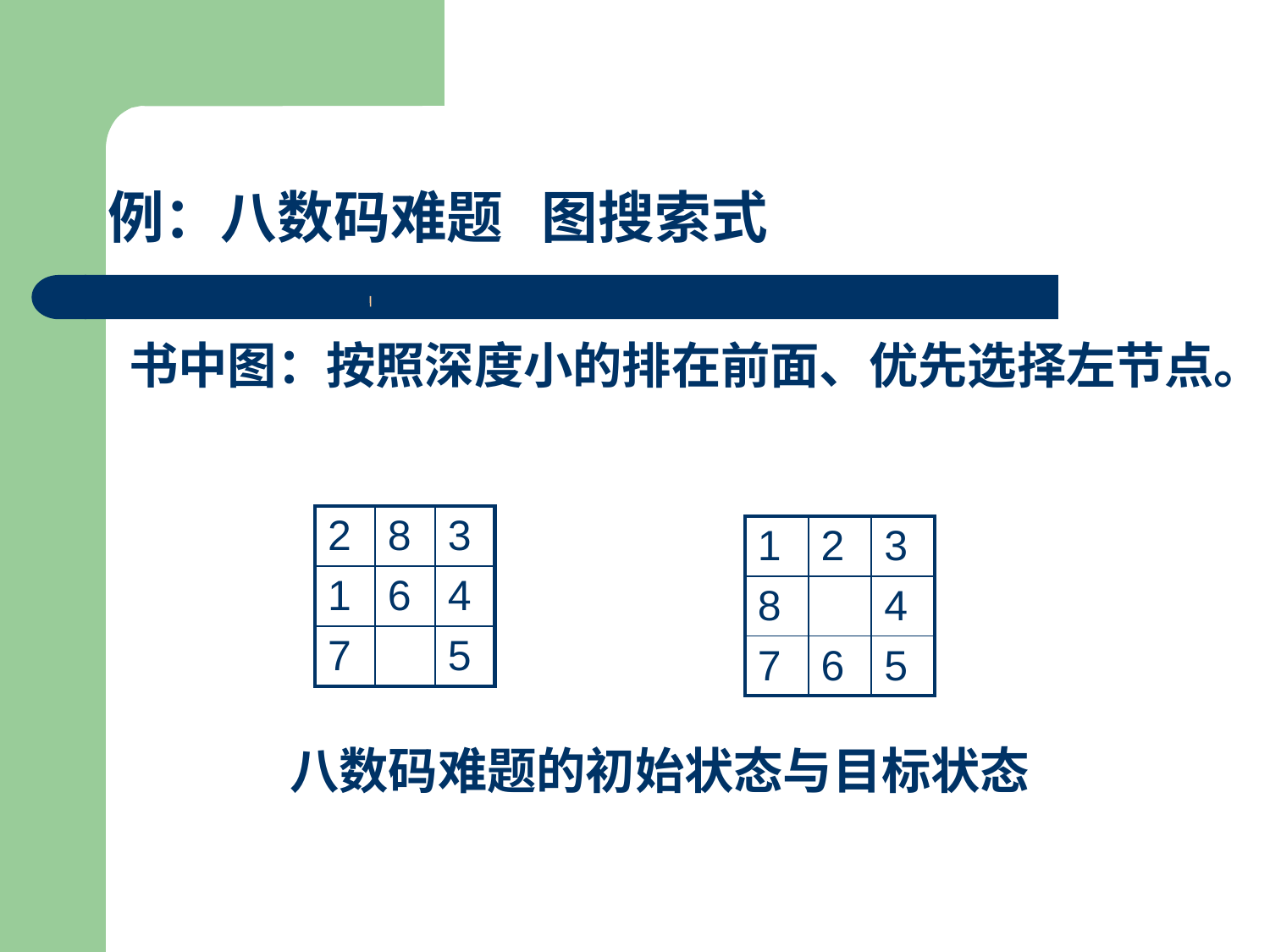

# 例：八数码难题   图搜索式

书中图：按照深度小的排在前面、优先选择左节点。

| 2 | 8 | 3 |
| --- | --- | --- |
| 1 | 6 | 4 |
| 7 |  | 5 |
| 1 | 2 | 3 |
| --- | --- | --- |
| 8 |  | 4 |
| 7 | 6 | 5 |
八数码难题的初始状态与目标状态
32